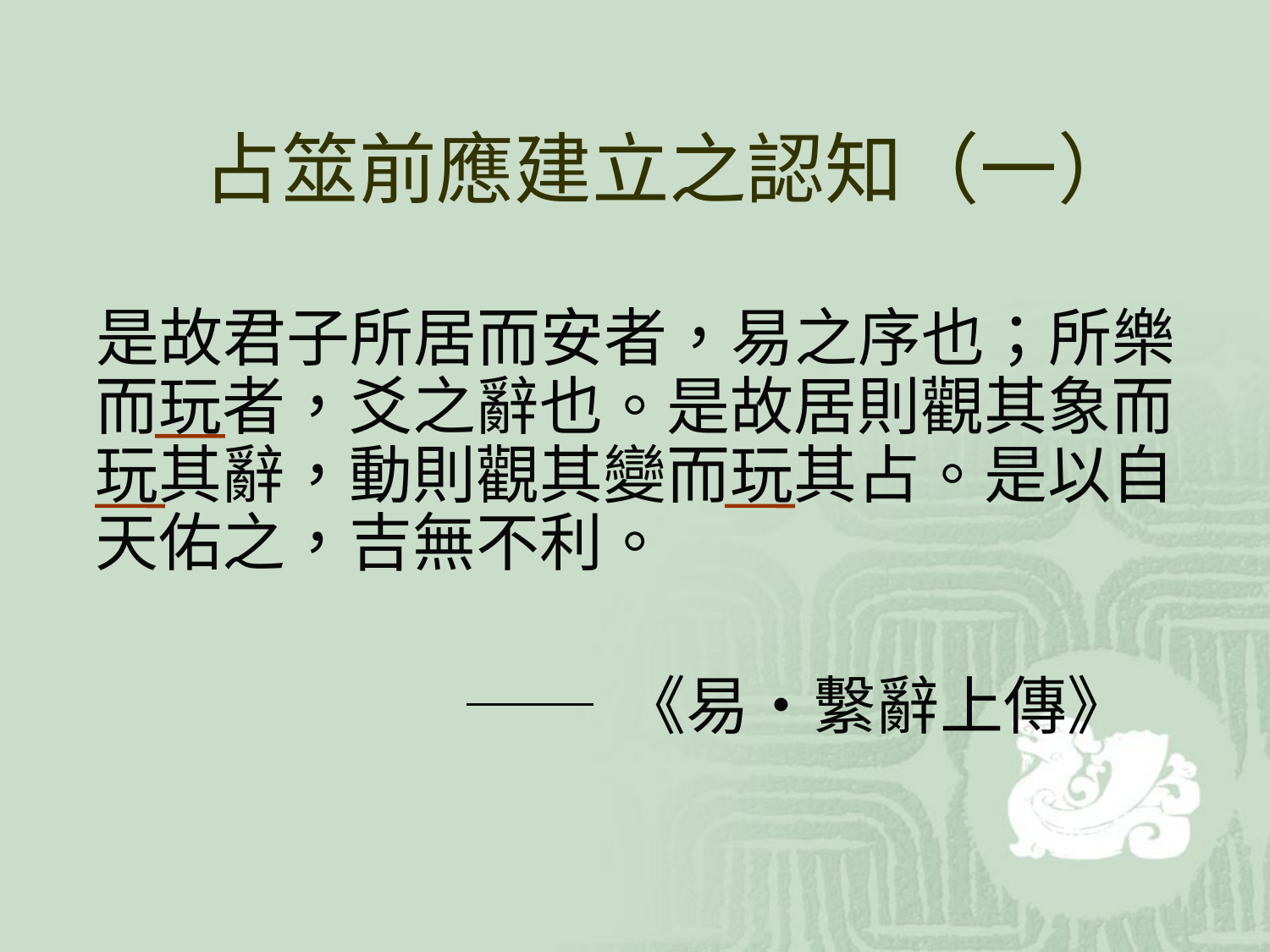

# 占筮前應建立之認知（一）

    是故君子所居而安者，易之序也；所樂而玩者，爻之辭也。是故居則觀其象而玩其辭，動則觀其變而玩其占。是以自天佑之，吉無不利。

                                 ── 《易‧繫辭上傳》